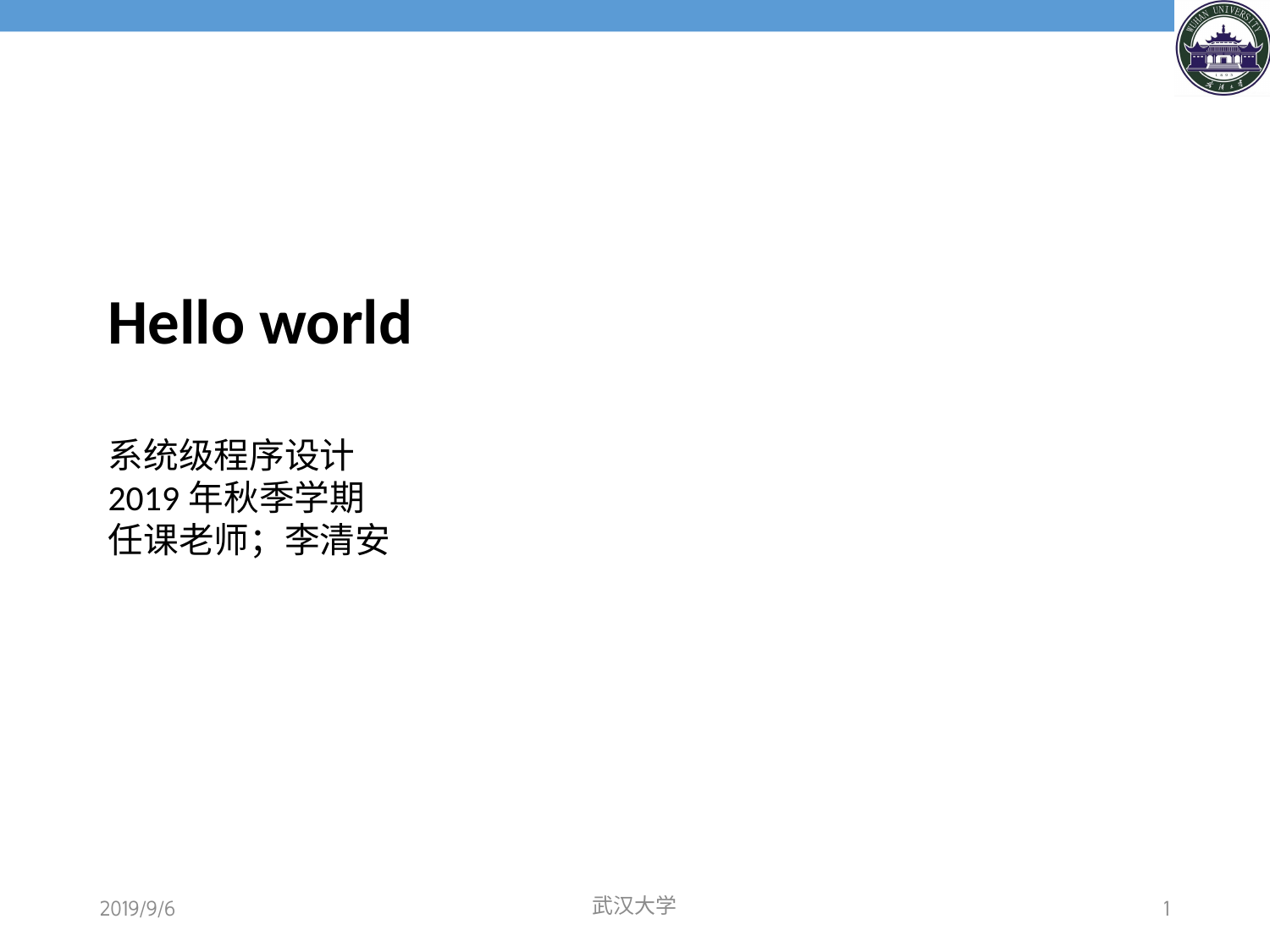

Hello world
系统级程序设计
2019年秋季学期
任课老师；李清安
2019/9/6
武汉大学
1